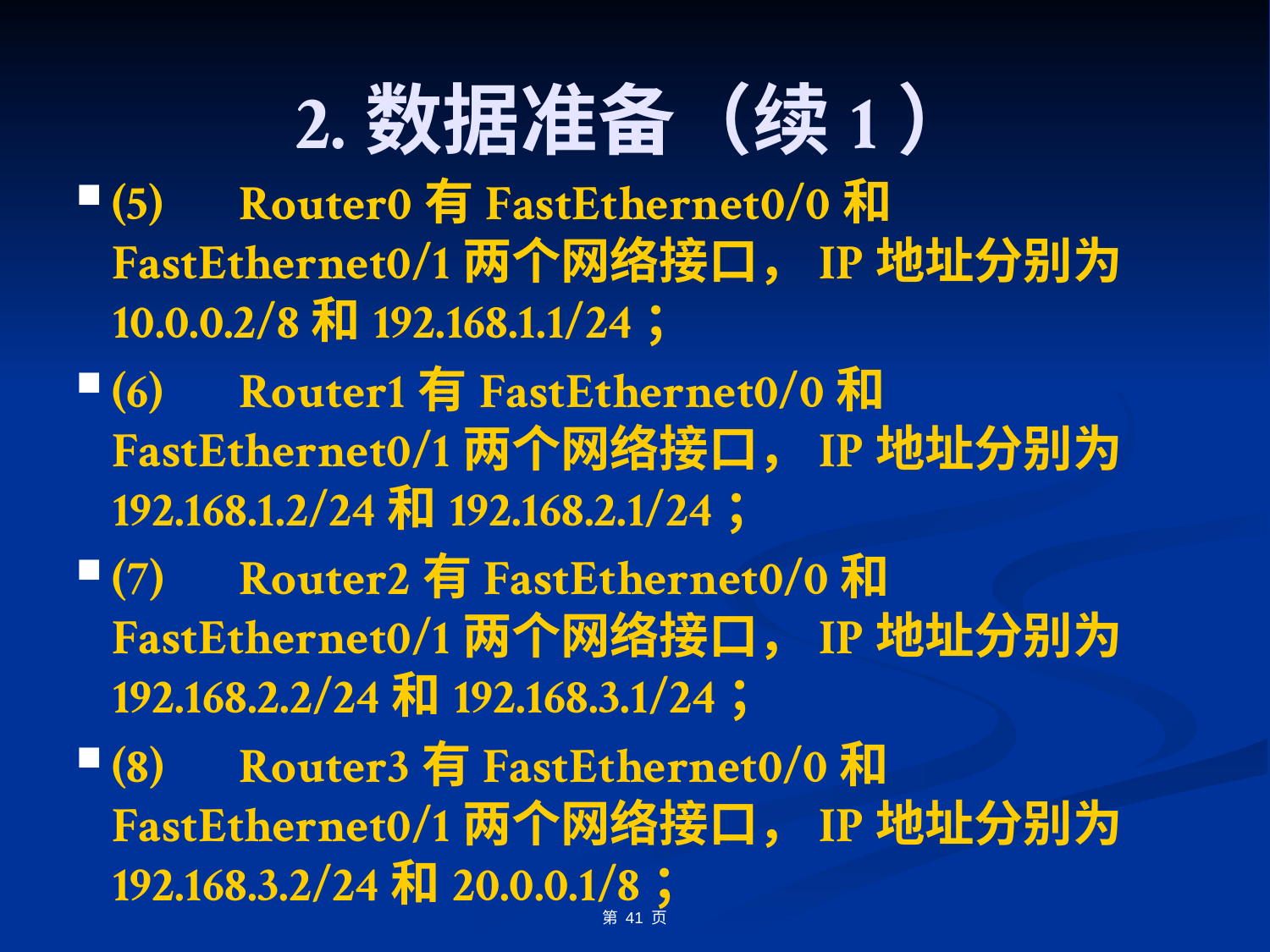

# 2.数据准备（续1）
(5)	Router0有FastEthernet0/0和FastEthernet0/1两个网络接口，IP地址分别为10.0.0.2/8和192.168.1.1/24；
(6)	Router1有FastEthernet0/0和FastEthernet0/1两个网络接口，IP地址分别为192.168.1.2/24和192.168.2.1/24；
(7)	Router2有FastEthernet0/0和FastEthernet0/1两个网络接口，IP地址分别为192.168.2.2/24和192.168.3.1/24；
(8)	Router3有FastEthernet0/0和FastEthernet0/1两个网络接口，IP地址分别为192.168.3.2/24和20.0.0.1/8；

第 41 页